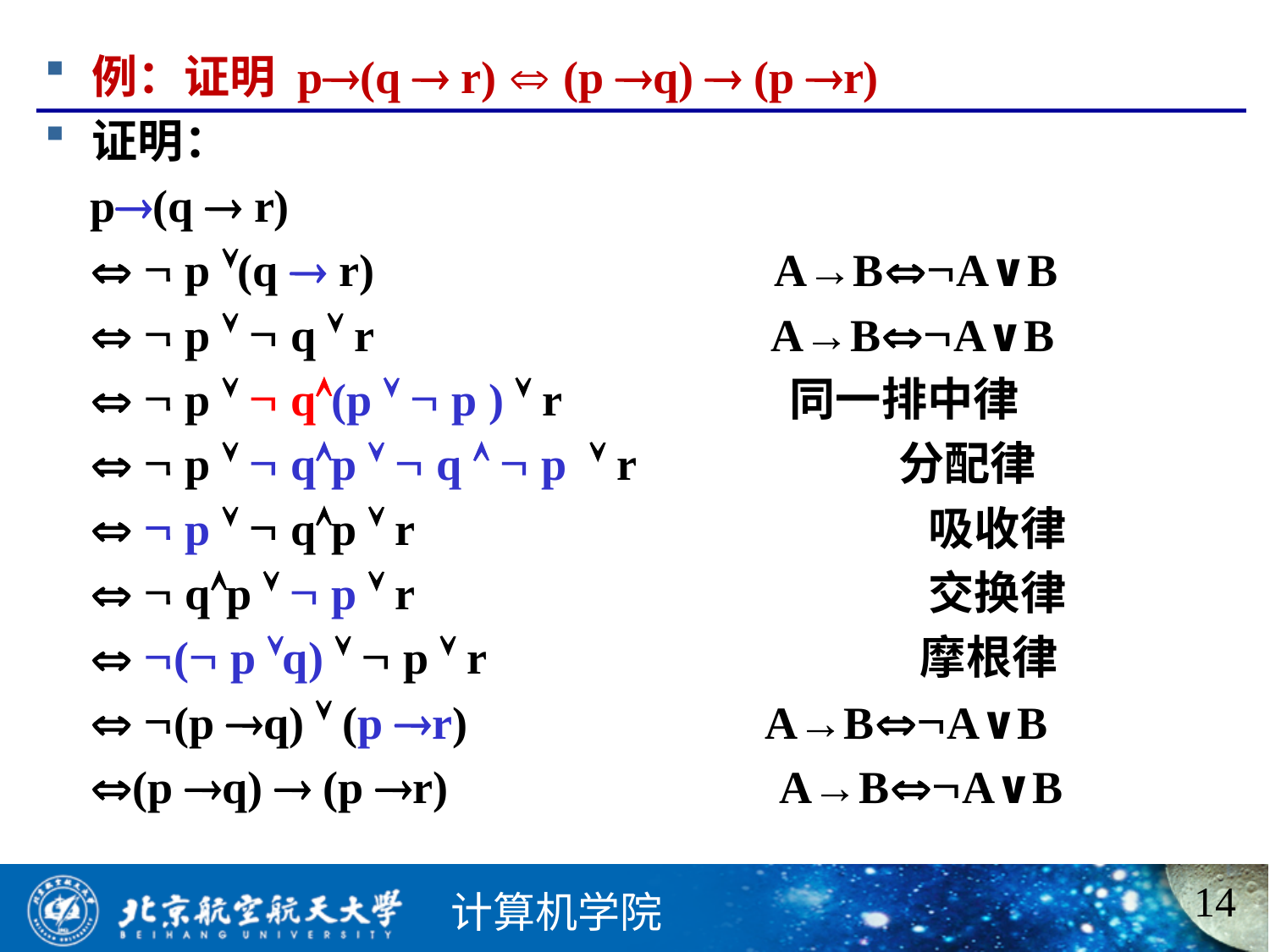

例：证明 p→(q → r) ⇔ (p →q) → (p →r)
证明：
    p→(q → r)
    ⇔ ¬ p ∨(q → r)                                   A→B⇔¬A∨B
    ⇔ ¬ p ∨ ¬ q ∨ r                                   A→B⇔¬A∨B
    ⇔ ¬ p ∨ ¬ q∧(p ∨ ¬ p ) ∨ r                   同一排中律
    ⇔ ¬ p ∨ ¬ q∧p ∨ ¬ q ∧ ¬ p  ∨ r                      分配律
    ⇔ ¬ p ∨ ¬ q∧p ∨ r                                            吸收律
    ⇔ ¬ q∧p ∨ ¬ p ∨ r                                            交换律
    ⇔ ¬(¬ p ∨q) ∨ ¬ p ∨ r                                     摩根律
    ⇔ ¬(p →q) ∨ (p →r)                          A→B⇔¬A∨B
    ⇔(p →q) → (p →r)                             A→B⇔¬A∨B